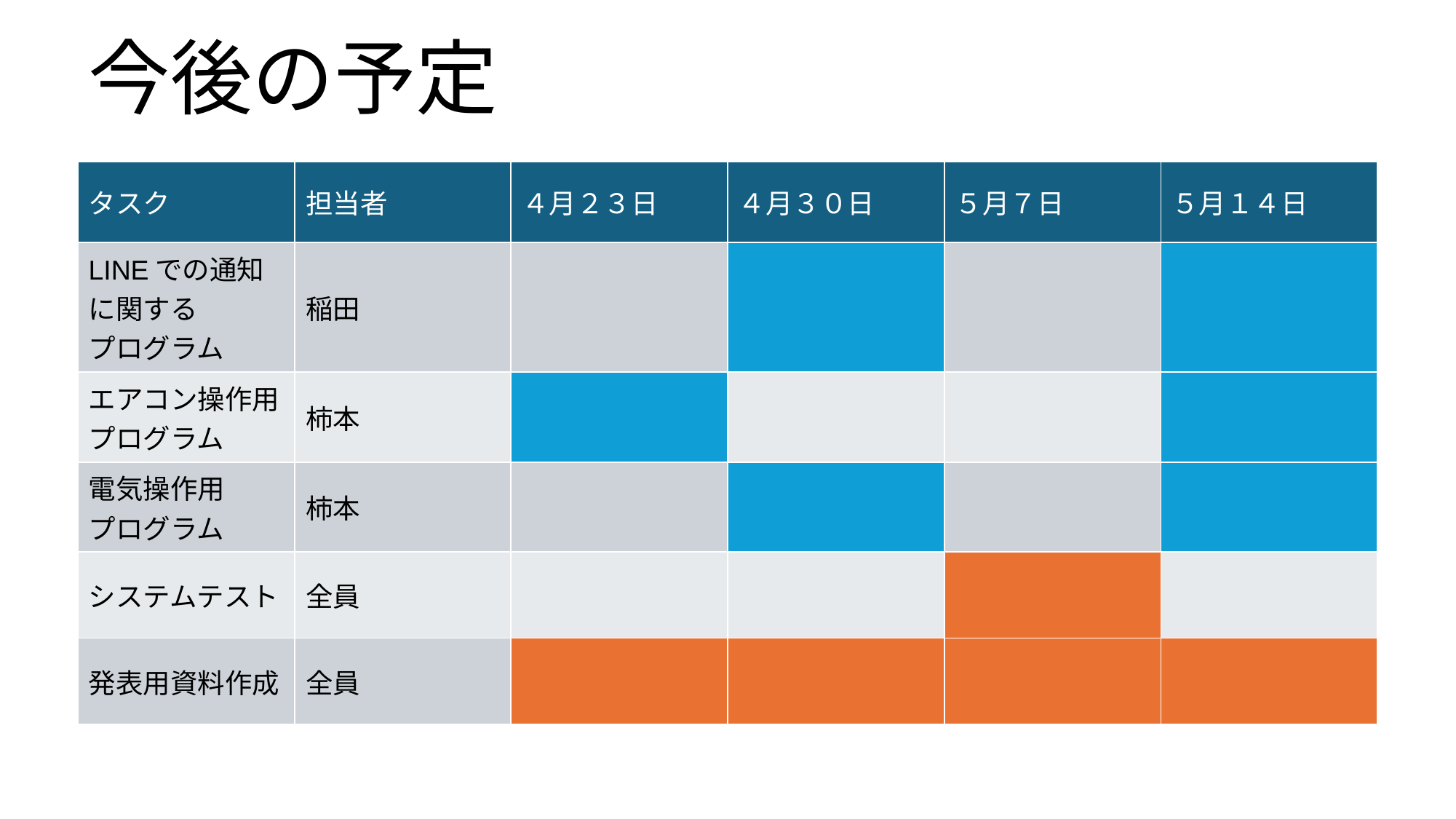

# 今後の予定
| タスク | 担当者 | ４月２３日 | ４月３０日 | ５月７日 | ５月１４日 |
| --- | --- | --- | --- | --- | --- |
| LINEでの通知に関する プログラム | 稲田 |  |  |  |  |
| エアコン操作用プログラム | 柿本 |  |  |  |  |
| 電気操作用 プログラム | 柿本 |  |  |  |  |
| システムテスト | 全員 |  |  |  |  |
| 発表用資料作成 | 全員 |  |  |  |  |
タスク
担当者
４月２３日
４月３０日
５月７日
５月１４日
タスク
担当者
４月２３日
４月３０日
５月７日
５月１４日